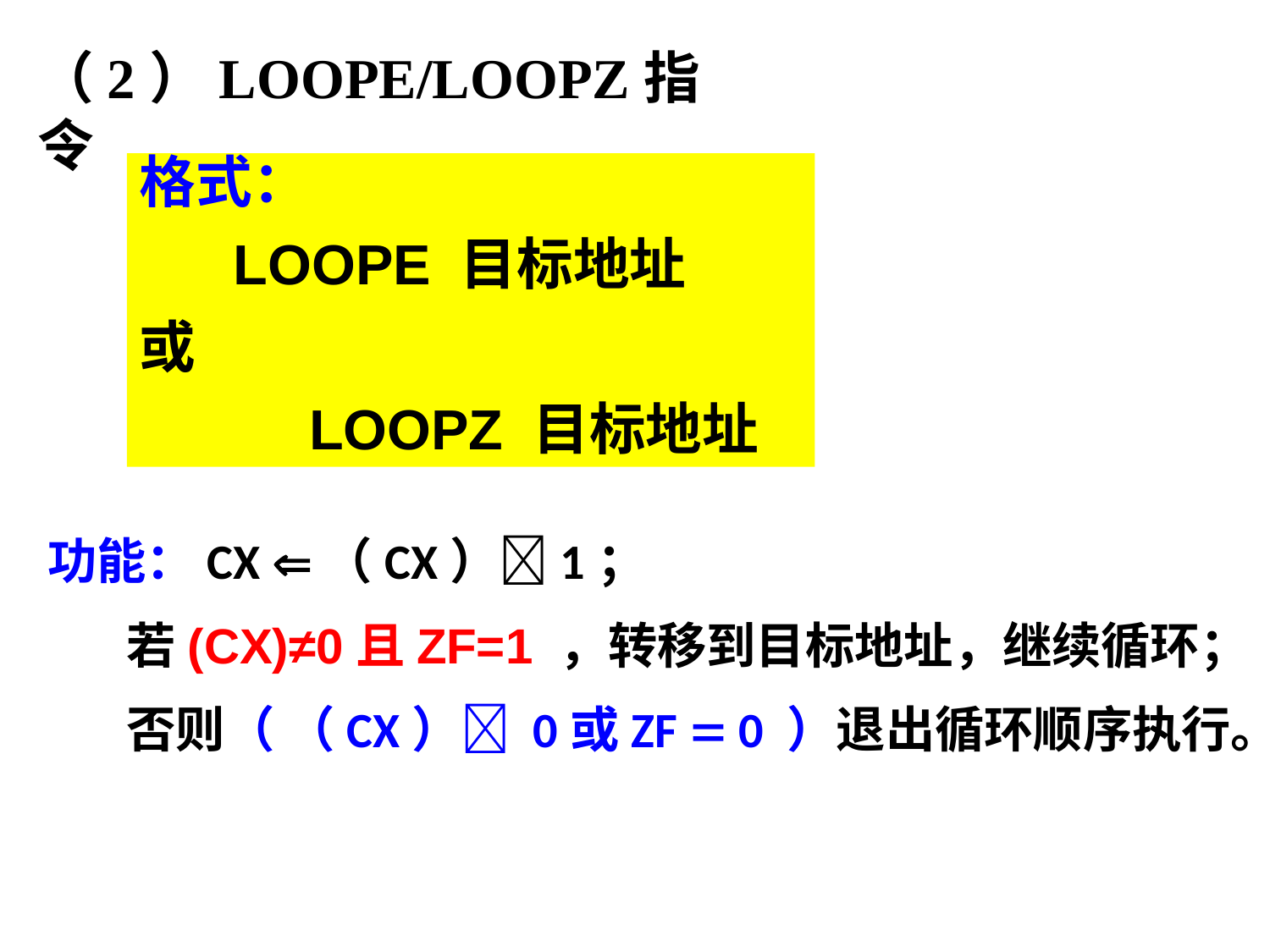

（2）LOOPE/LOOPZ指令
格式：
      LOOPE 目标地址
或
	   LOOPZ 目标地址
功能：CX ⇐（CX）−1；
      若(CX)≠0且ZF=1 ，转移到目标地址，继续循环；
      否则（ （CX）= 0或ZF = 0 ）退出循环顺序执行。
90